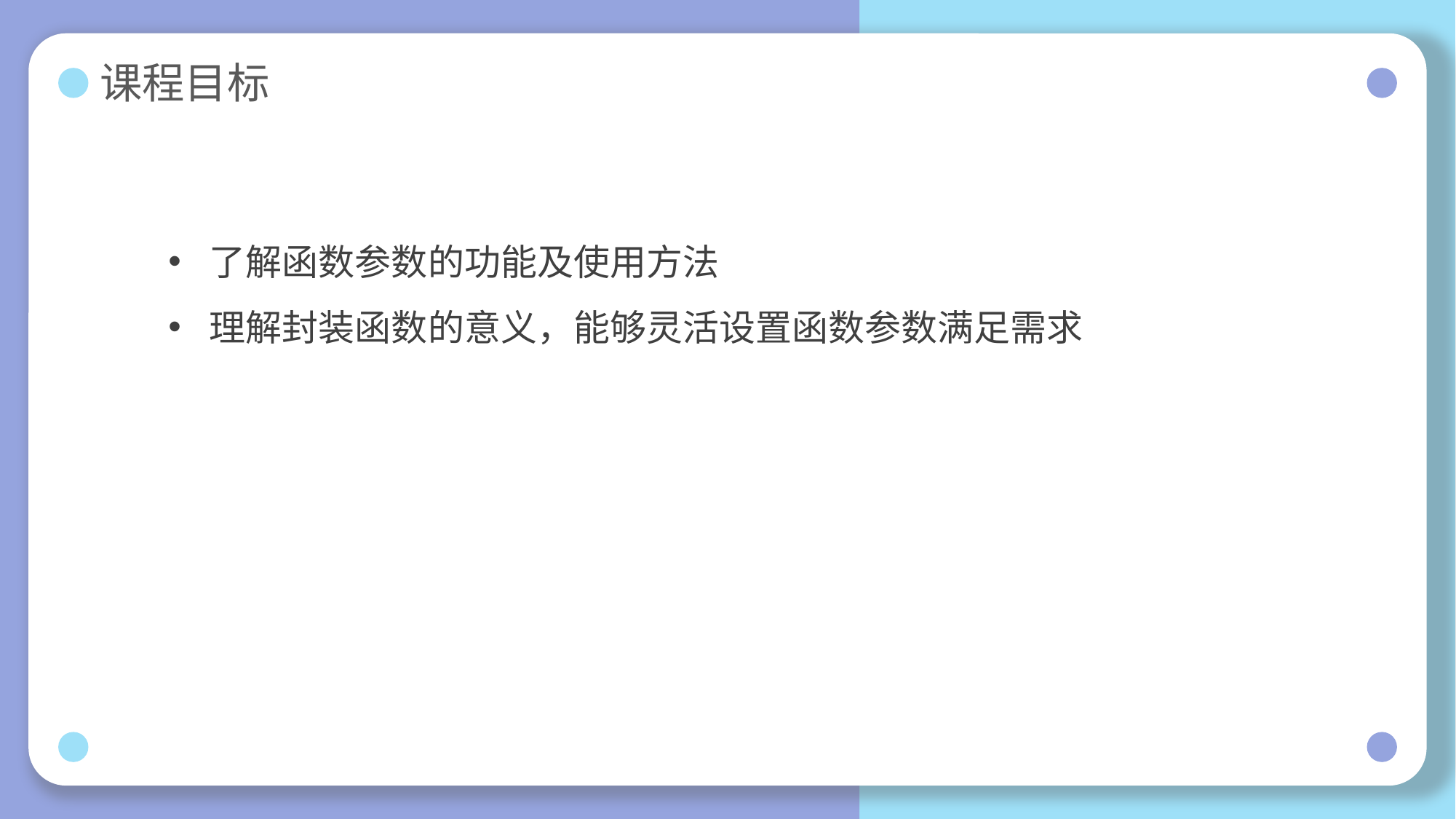

# 课程目标
了解函数参数的功能及使用方法
理解封装函数的意义，能够灵活设置函数参数满足需求